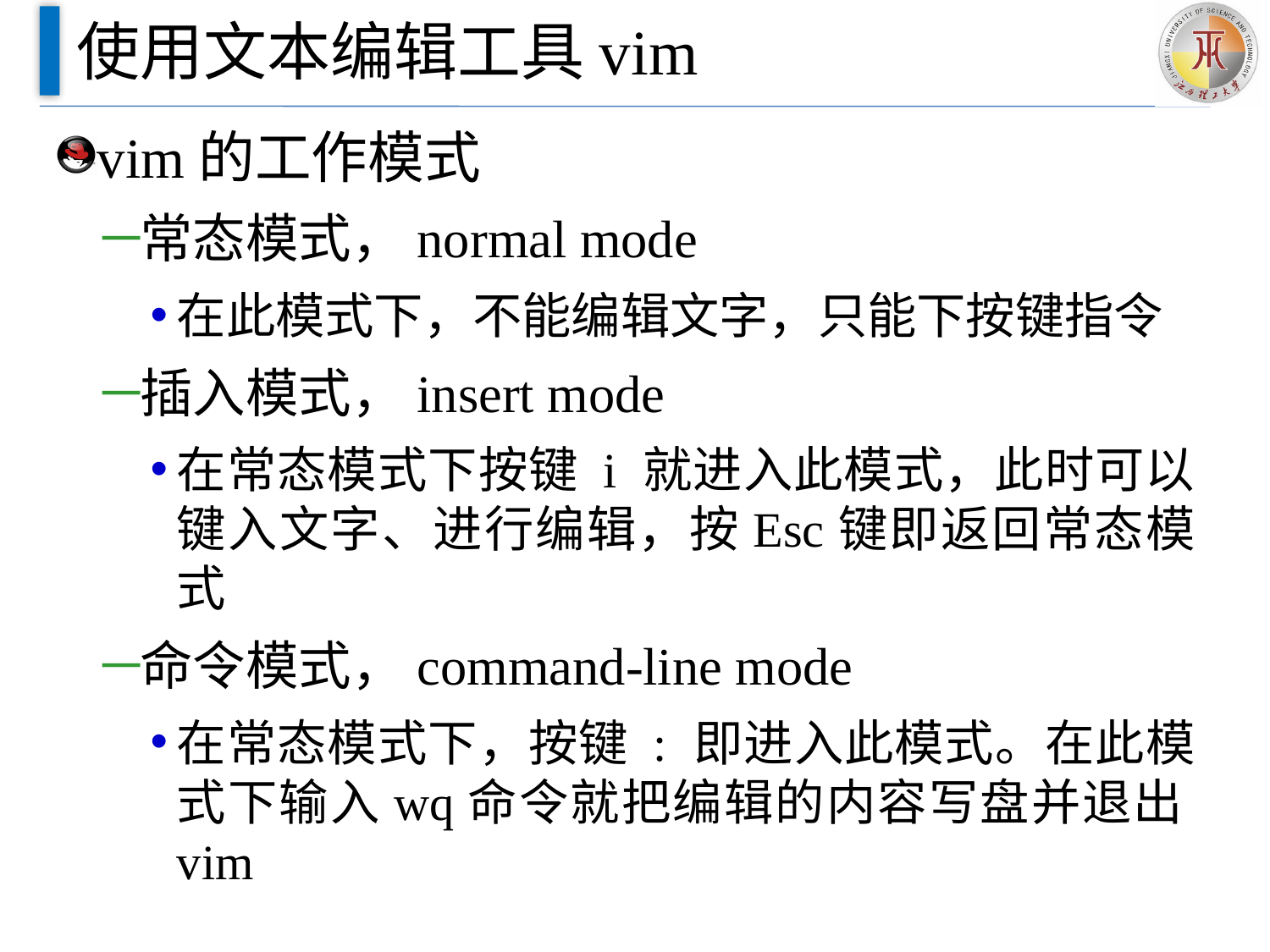

# 使用文本编辑工具vim
vim的工作模式
常态模式，normal mode
在此模式下，不能编辑文字，只能下按键指令
插入模式，insert mode
在常态模式下按键 i 就进入此模式，此时可以键入文字、进行编辑，按Esc键即返回常态模式
命令模式，command-line mode
在常态模式下，按键 : 即进入此模式。在此模式下输入wq命令就把编辑的内容写盘并退出vim